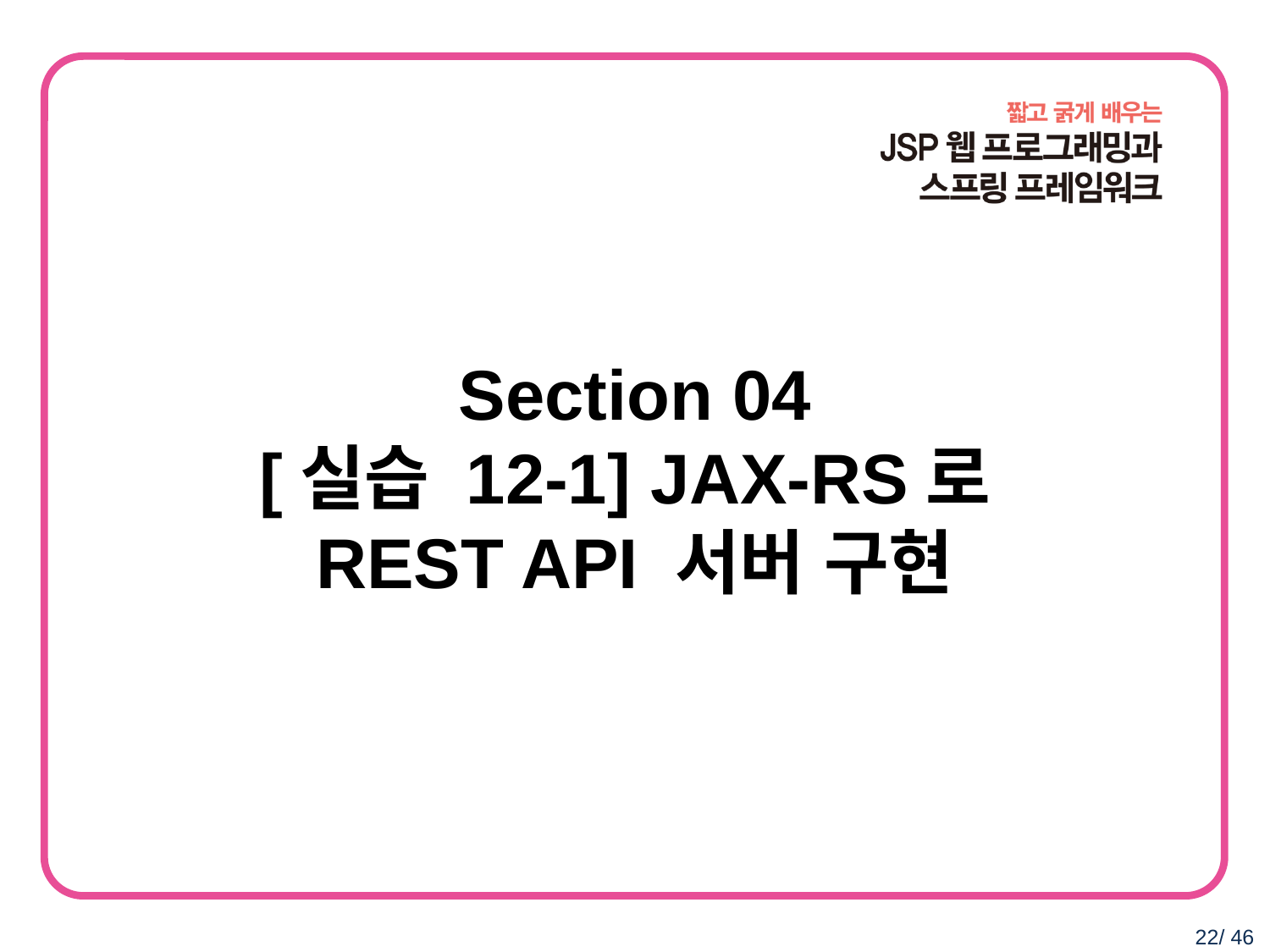

Section 04
[실습 12-1] JAX-RS로
REST API 서버 구현